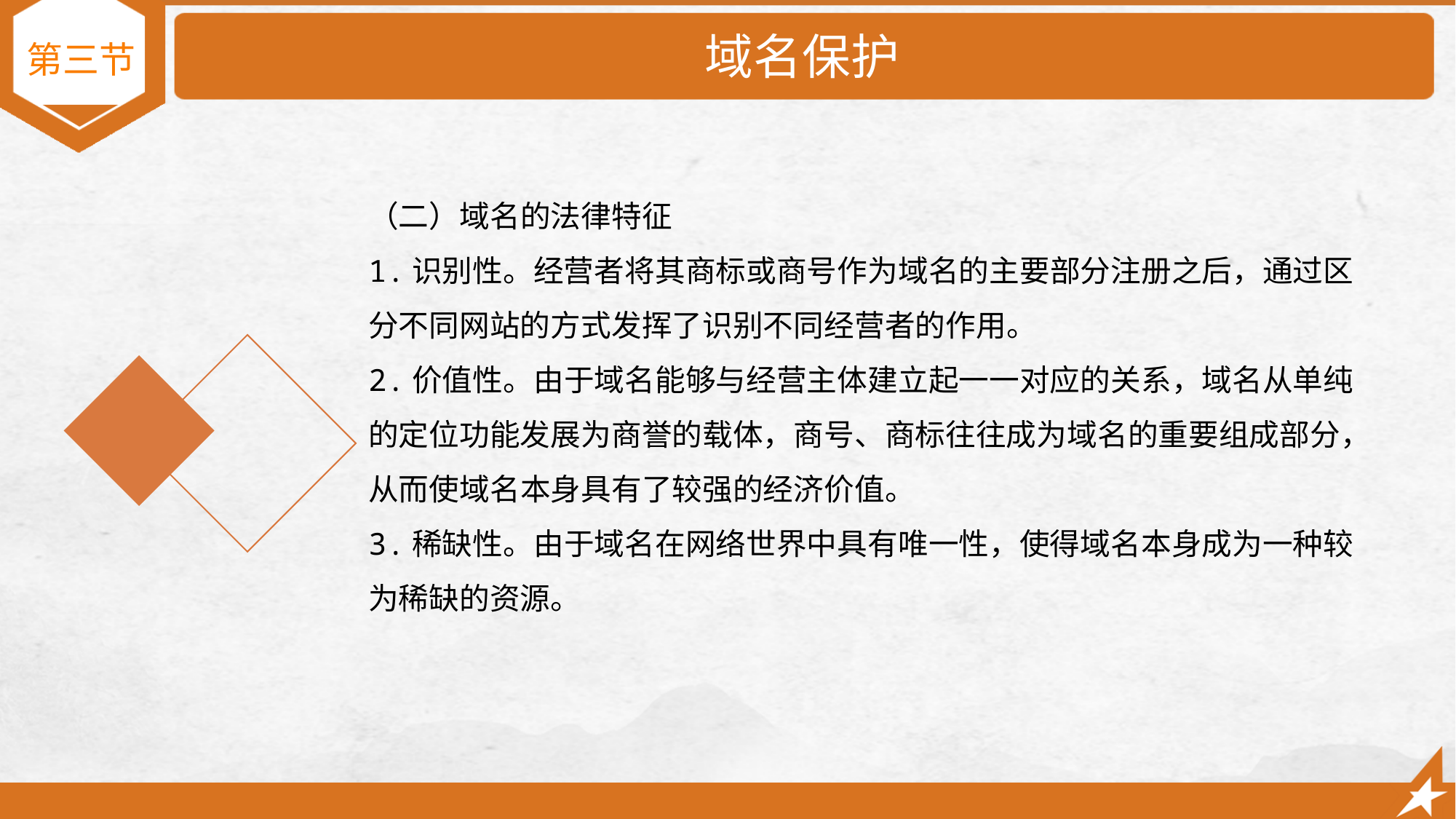

# 域名保护
第三节
（二）域名的法律特征
1.识别性。经营者将其商标或商号作为域名的主要部分注册之后，通过区分不同网站的方式发挥了识别不同经营者的作用。
2.价值性。由于域名能够与经营主体建立起一一对应的关系，域名从单纯的定位功能发展为商誉的载体，商号、商标往往成为域名的重要组成部分，从而使域名本身具有了较强的经济价值。
3.稀缺性。由于域名在网络世界中具有唯一性，使得域名本身成为一种较为稀缺的资源。